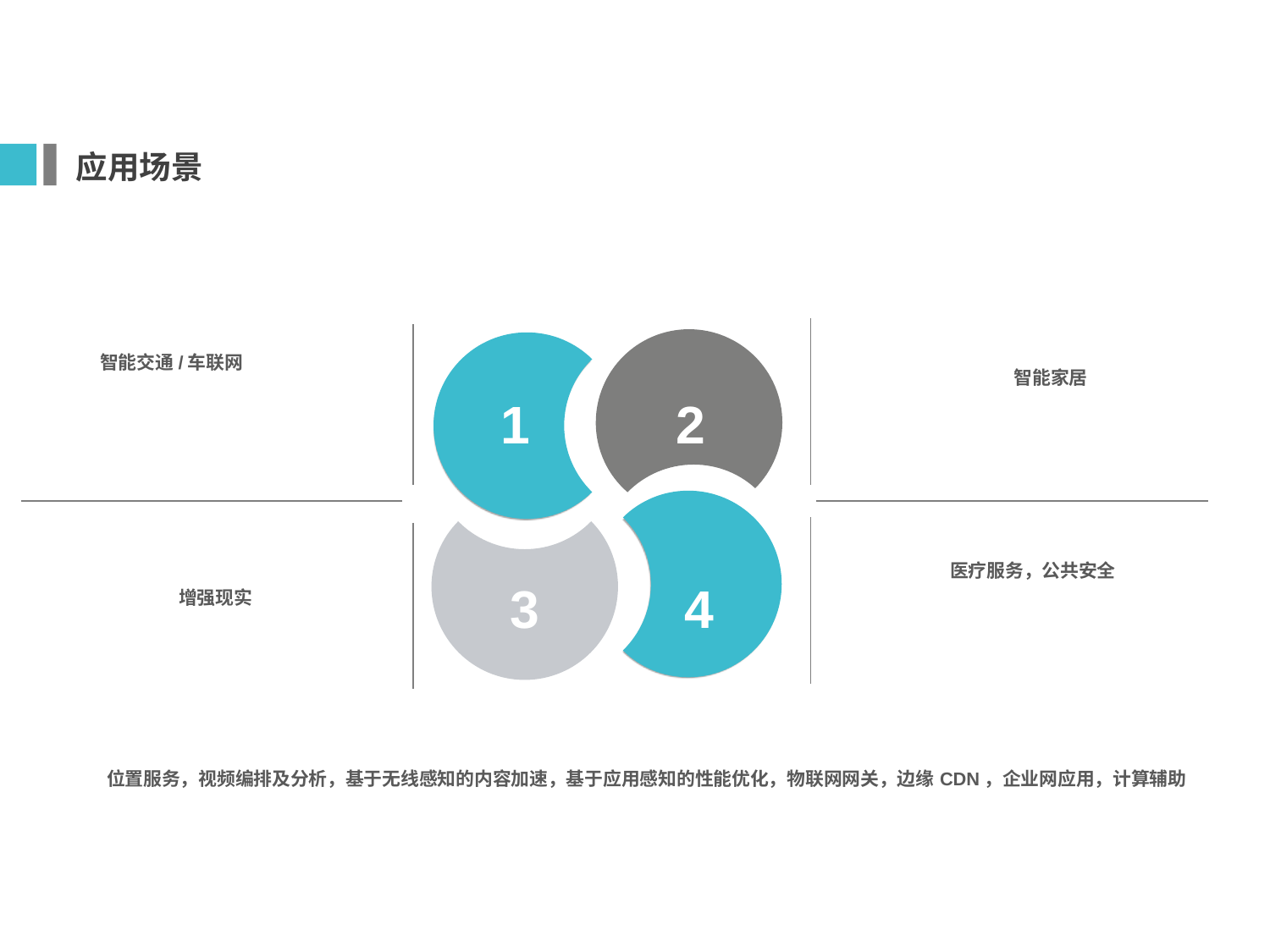

应用场景

2

1
智能交通/车联网
智能家居

4

3
医疗服务，公共安全
增强现实
位置服务，视频编排及分析，基于无线感知的内容加速，基于应用感知的性能优化，物联网网关，边缘CDN，企业网应用，计算辅助